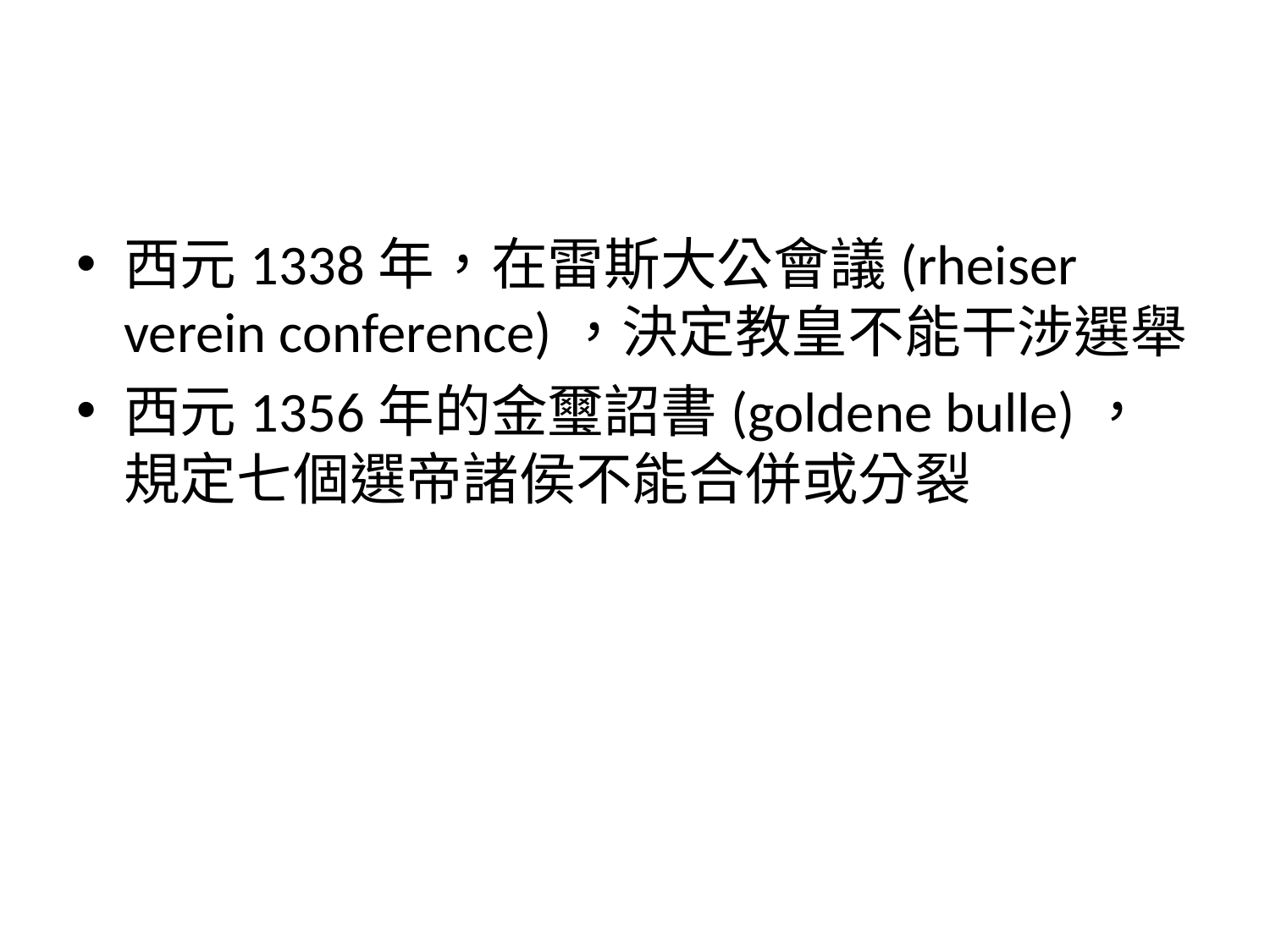

#
西元1338年，在雷斯大公會議(rheiser verein conference)，決定教皇不能干涉選舉
西元1356年的金璽詔書(goldene bulle)，規定七個選帝諸侯不能合併或分裂